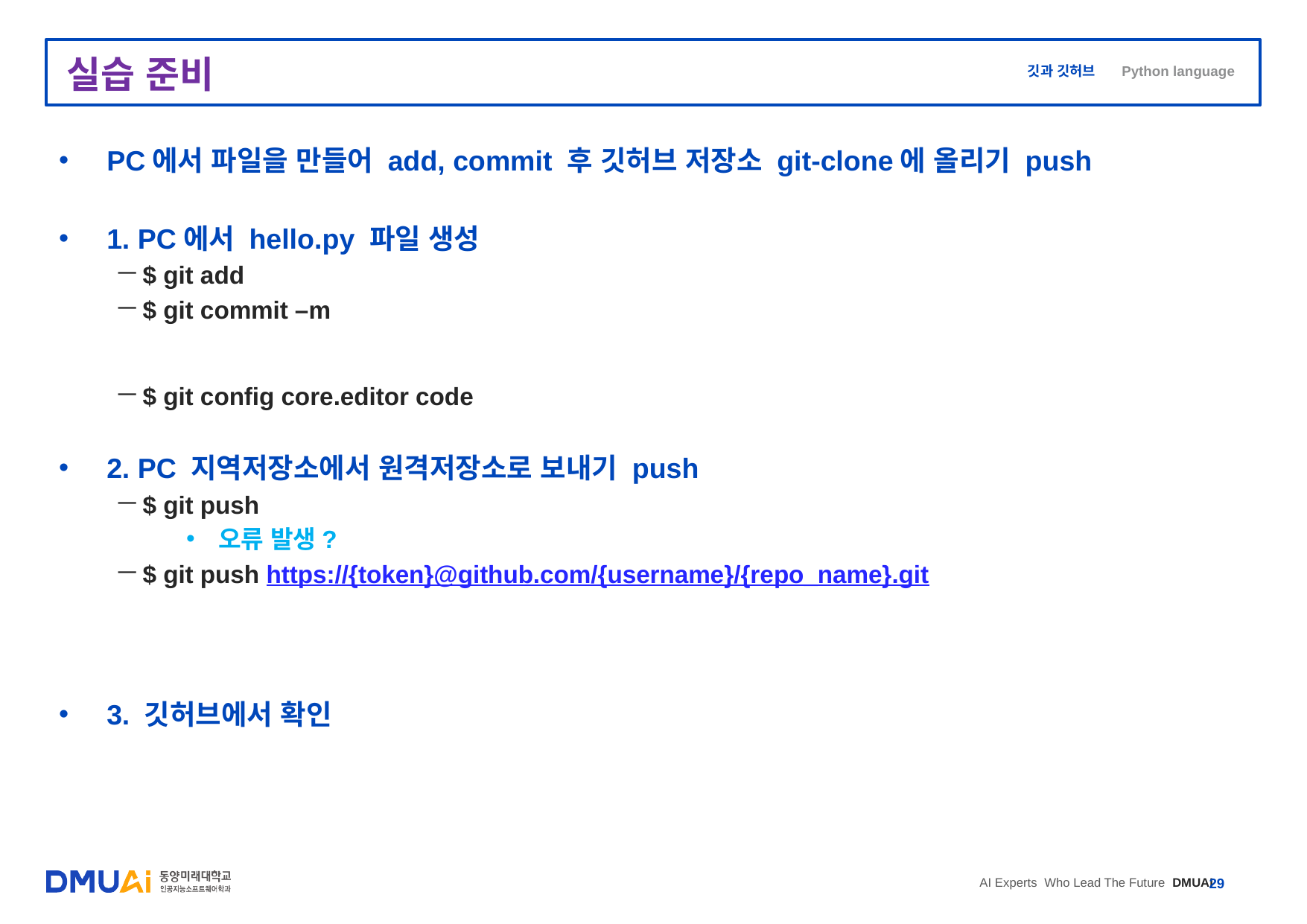

# 실습 준비
PC에서 파일을 만들어 add, commit 후 깃허브 저장소 git-clone에 올리기 push

1. PC에서 hello.py 파일 생성
$ git add
$ git commit –m

$ git config core.editor code

2. PC 지역저장소에서 원격저장소로 보내기 push
$ git push
오류 발생?
$ git push https://{token}@github.com/{username}/{repo_name}.git

3. 깃허브에서 확인